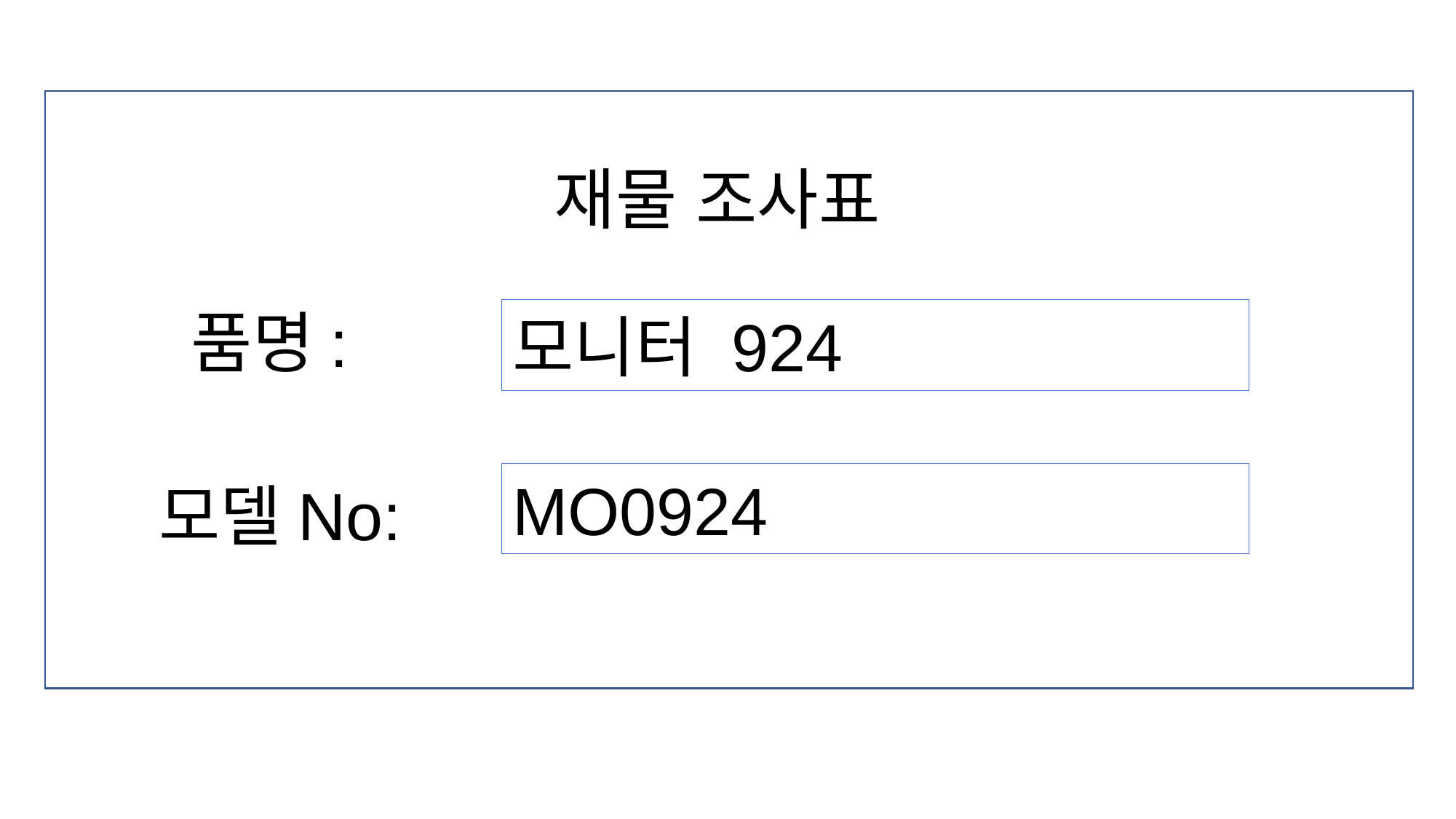

재물 조사표
품명:
모니터 924
MO0924
모델No: